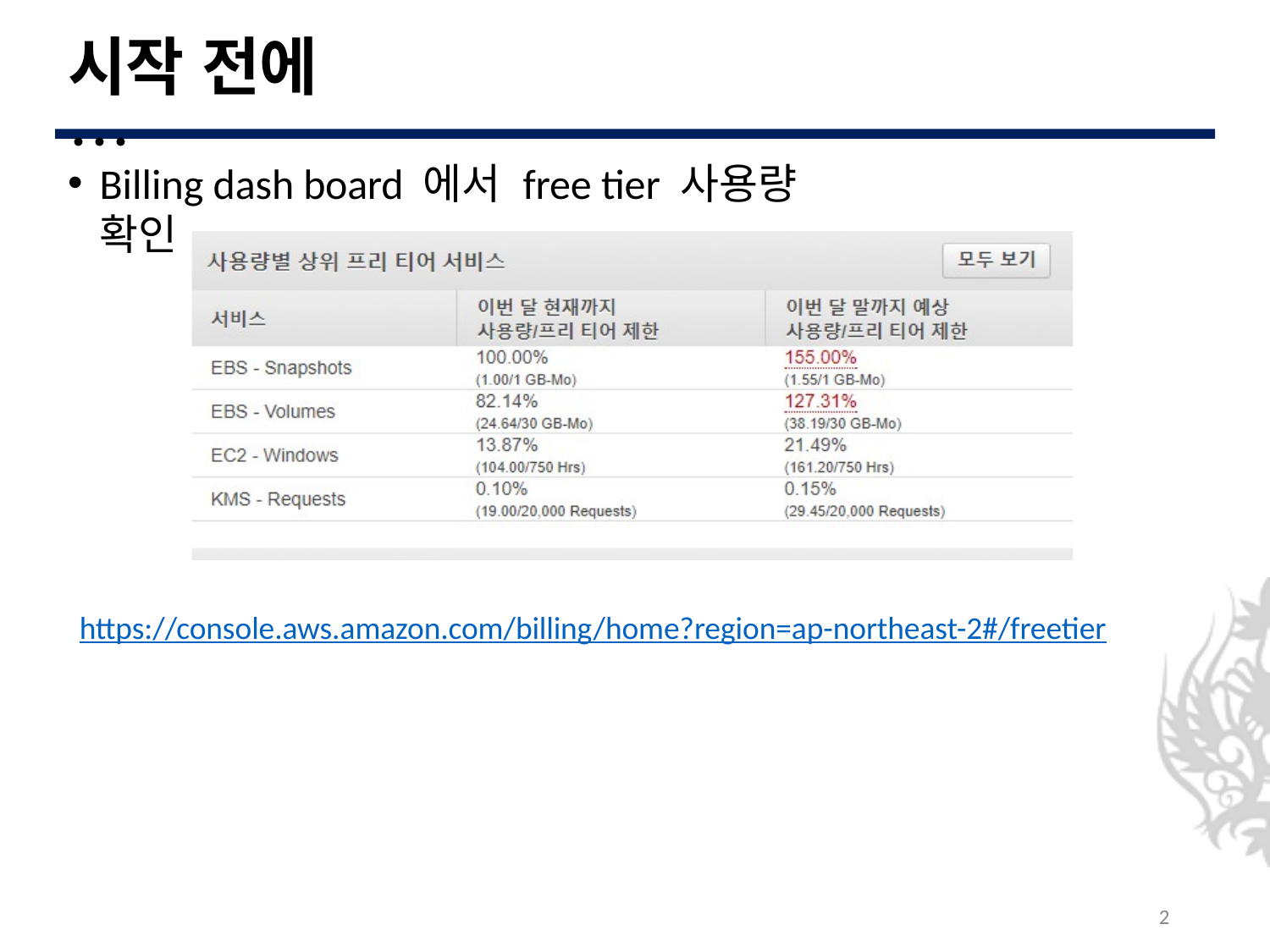

# 시작 전에…
Billing dash board 에서 free tier 사용량 확인

https://console.aws.amazon.com/billing/home?region=ap-northeast-2#/freetier
2